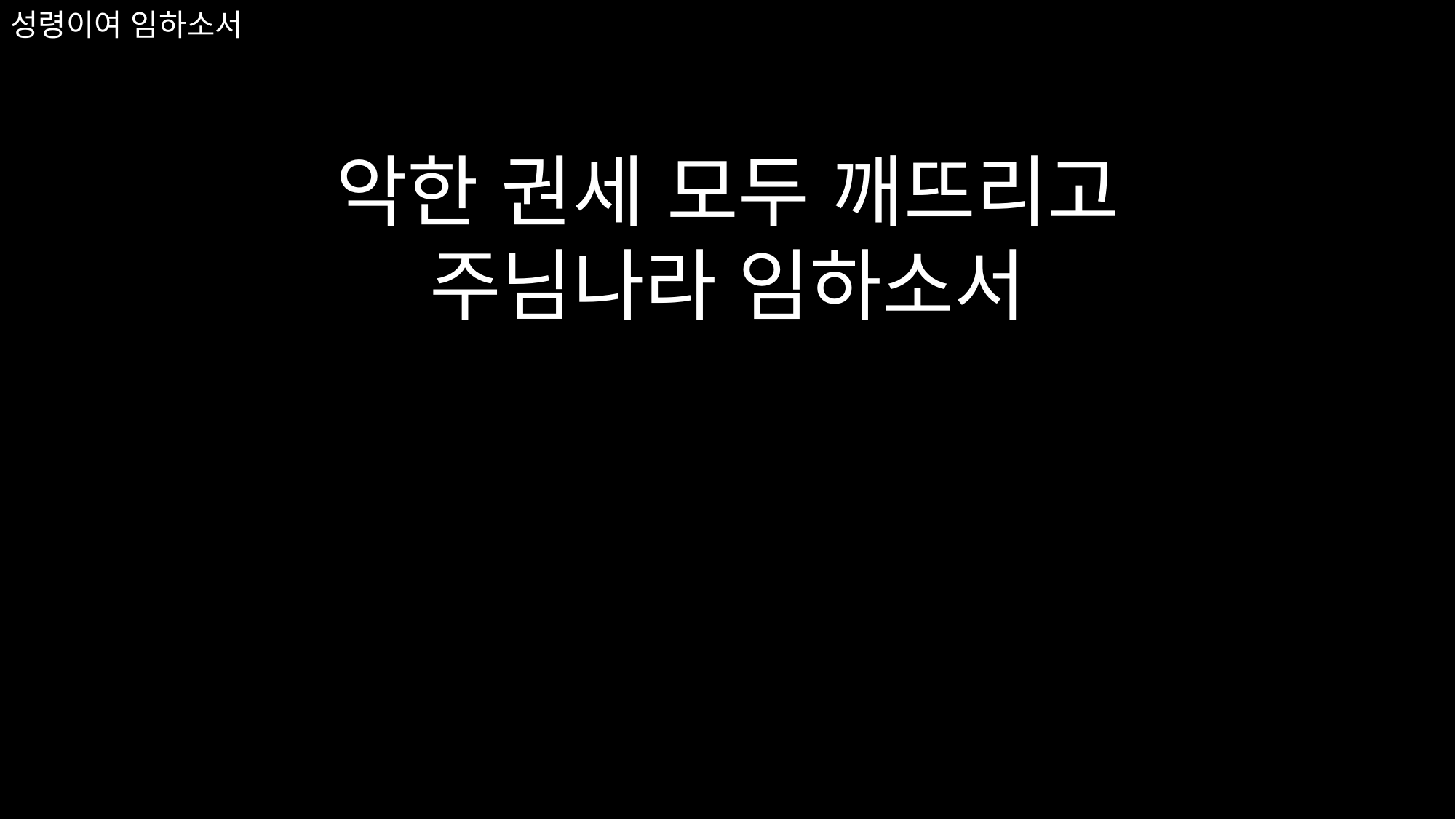

악한 권세 모두 깨뜨리고
주님나라 임하소서
# 성령이여 임하소서